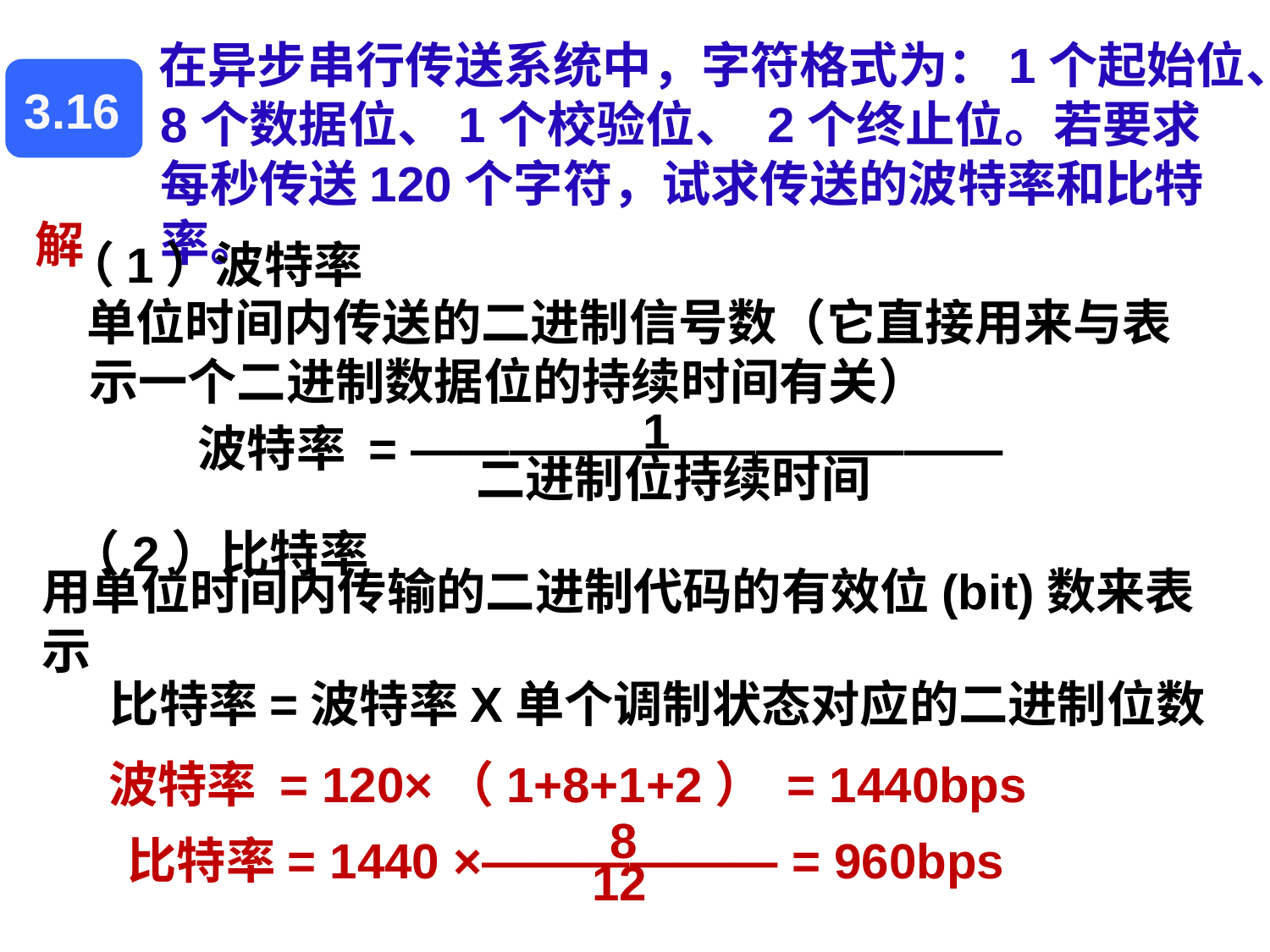

在异步串行传送系统中，字符格式为：1个起始位、8个数据位、1个校验位、 2个终止位。若要求每秒传送120个字符，试求传送的波特率和比特率。

3.16
解
（1）波特率
   单位时间内传送的二进制信号数（它直接用来与表示一个二进制数据位的持续时间有关）
1
波特率 = ————————————
二进制位持续时间
（2）比特率
用单位时间内传输的二进制代码的有效位(bit)数来表示
比特率=波特率X单个调制状态对应的二进制位数
波特率 = 120×（1+8+1+2） = 1440bps
8
比特率= 1440 ×—————— = 960bps
12